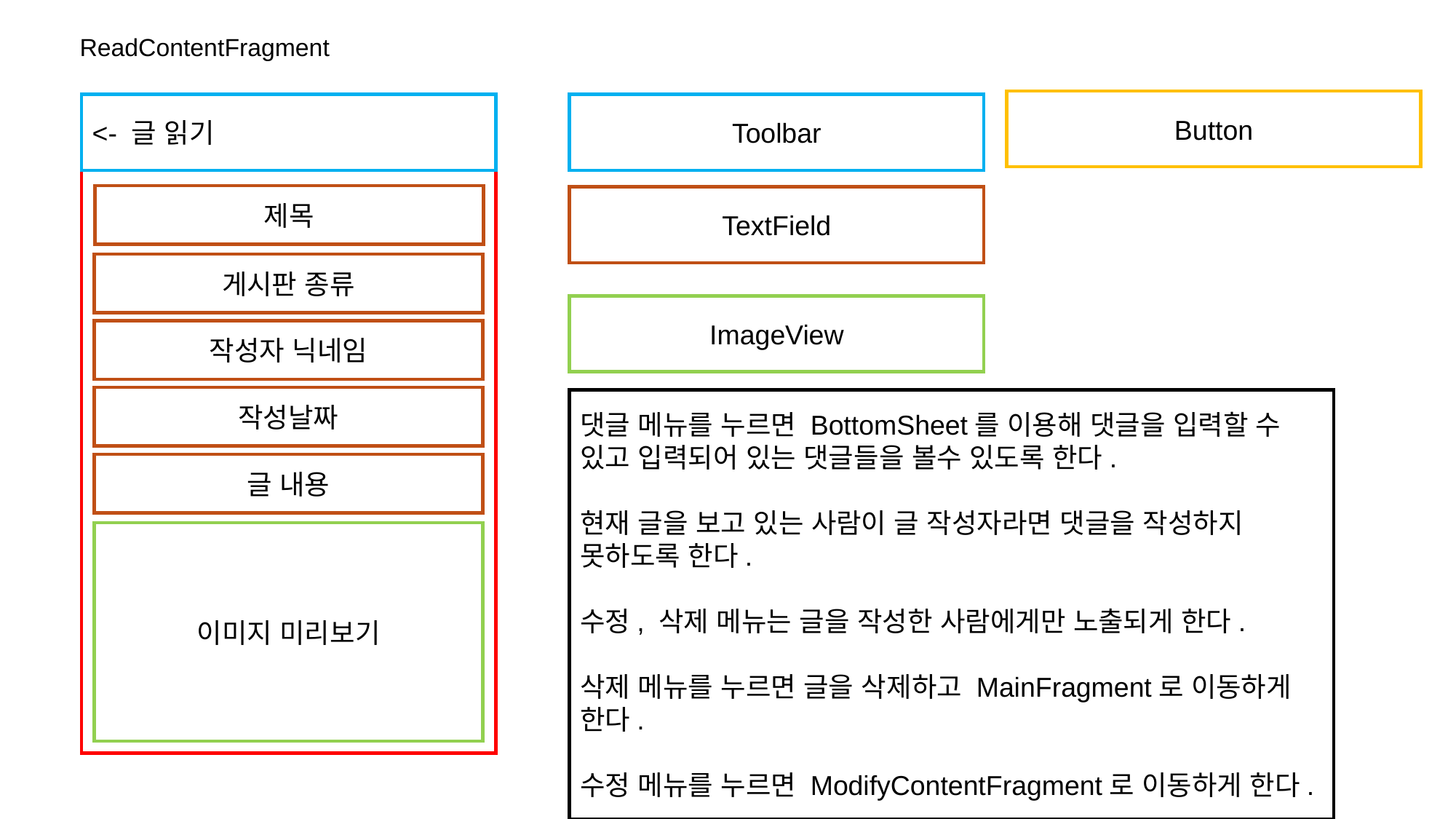

ReadContentFragment
Button
<- 글 읽기

Toolbar
제목
TextField
게시판 종류
ImageView
작성자 닉네임
작성날짜
댓글 메뉴를 누르면 BottomSheet를 이용해 댓글을 입력할 수 있고 입력되어 있는 댓글들을 볼수 있도록 한다.

현재 글을 보고 있는 사람이 글 작성자라면 댓글을 작성하지 못하도록 한다.

수정, 삭제 메뉴는 글을 작성한 사람에게만 노출되게 한다.

삭제 메뉴를 누르면 글을 삭제하고 MainFragment로 이동하게 한다.

수정 메뉴를 누르면 ModifyContentFragment로 이동하게 한다.
글 내용
이미지 미리보기